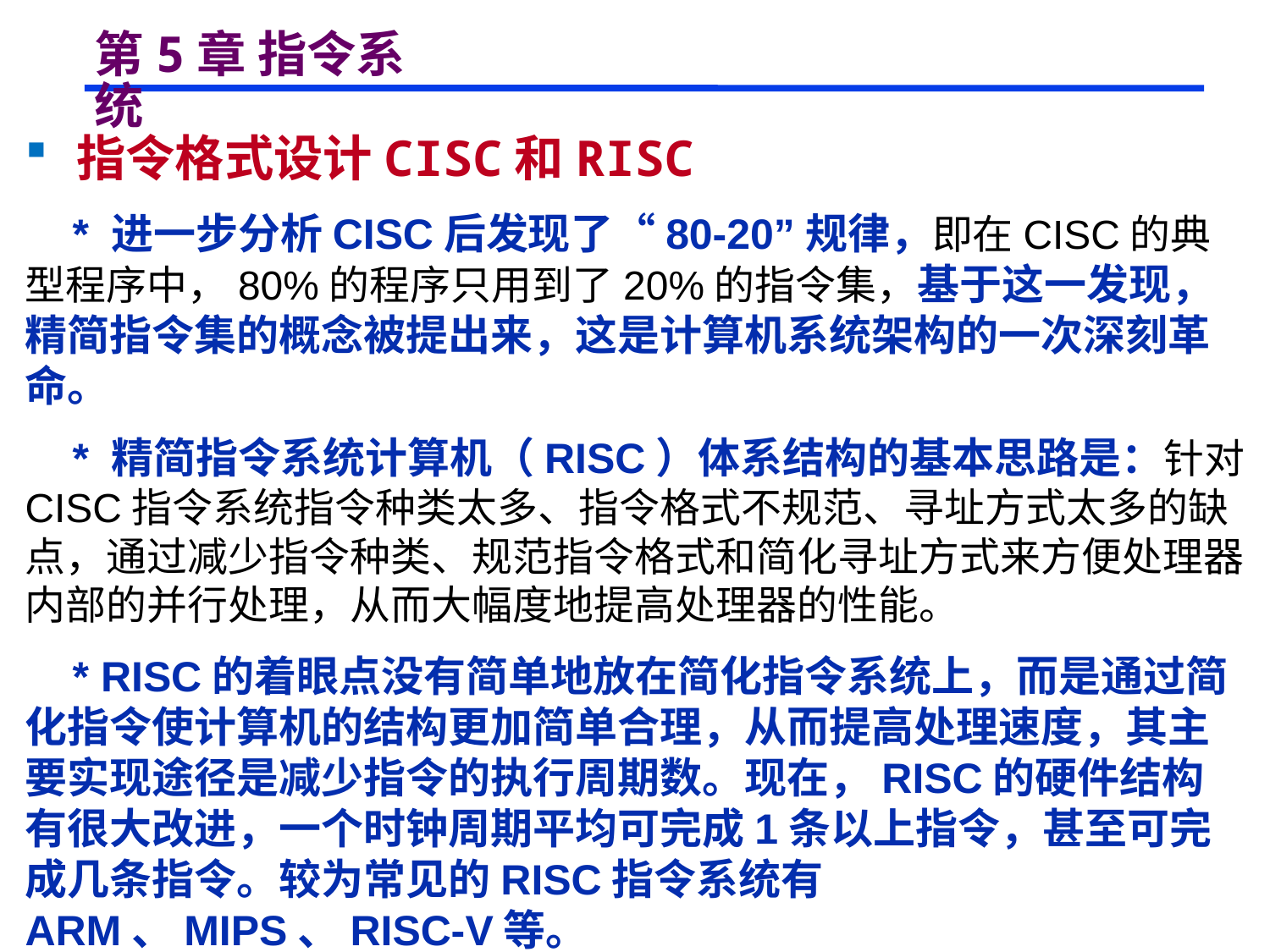

# 第5章 指令系统
 指令格式设计CISC和RISC
    * 进一步分析CISC后发现了“80-20”规律，即在CISC的典型程序中，80%的程序只用到了20%的指令集，基于这一发现，精简指令集的概念被提出来，这是计算机系统架构的一次深刻革命。
    * 精简指令系统计算机（RISC）体系结构的基本思路是：针对CISC指令系统指令种类太多、指令格式不规范、寻址方式太多的缺点，通过减少指令种类、规范指令格式和简化寻址方式来方便处理器内部的并行处理，从而大幅度地提高处理器的性能。
    * RISC的着眼点没有简单地放在简化指令系统上，而是通过简化指令使计算机的结构更加简单合理，从而提高处理速度，其主要实现途径是减少指令的执行周期数。现在，RISC的硬件结构有很大改进，一个时钟周期平均可完成1条以上指令，甚至可完成几条指令。较为常见的RISC指令系统有ARM、MIPS、RISC-V等。